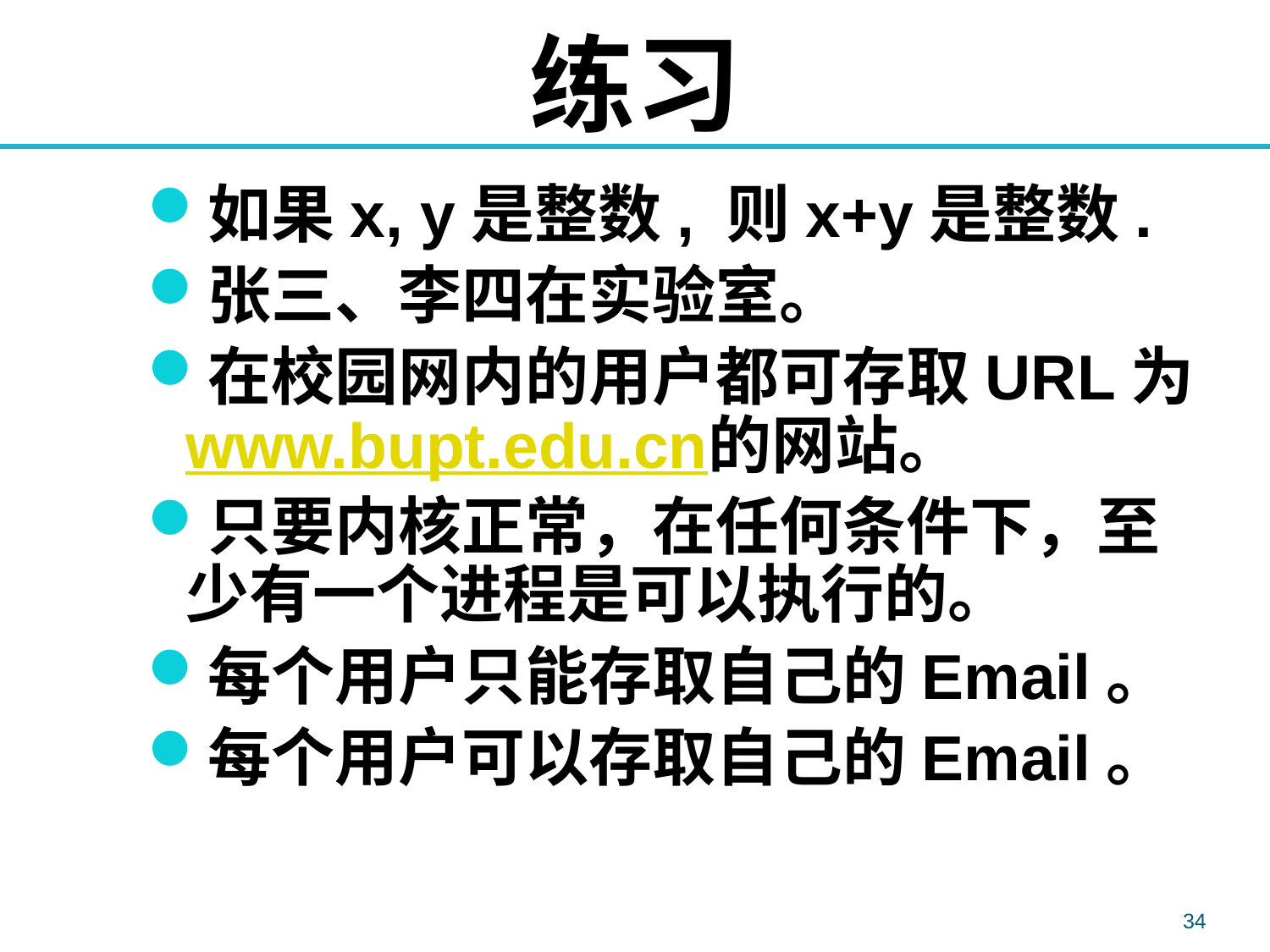

# 练习
如果x, y是整数, 则x+y是整数.
张三、李四在实验室。
在校园网内的用户都可存取URL为www.bupt.edu.cn的网站。
只要内核正常，在任何条件下，至少有一个进程是可以执行的。
每个用户只能存取自己的Email。
每个用户可以存取自己的Email。

34